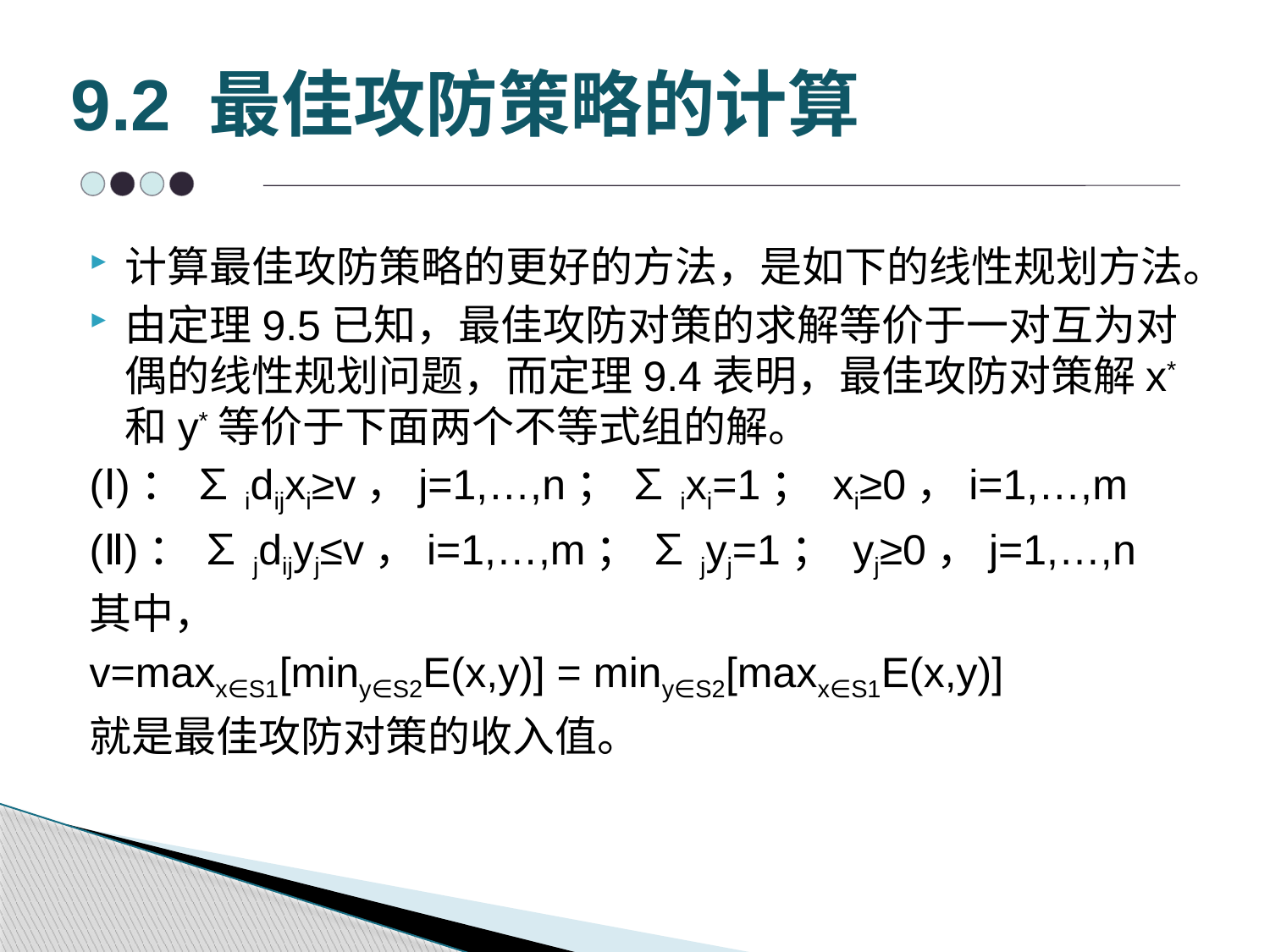

# 9.2 最佳攻防策略的计算

计算最佳攻防策略的更好的方法，是如下的线性规划方法。
由定理9.5已知，最佳攻防对策的求解等价于一对互为对偶的线性规划问题，而定理9.4表明，最佳攻防对策解x*和y*等价于下面两个不等式组的解。
(Ⅰ)： ∑idijxi≥v，j=1,…,n； ∑ixi=1； xi≥0，i=1,…,m
(Ⅱ)： ∑jdijyj≤v，i=1,…,m； ∑jyj=1； yj≥0，j=1,…,n
其中，
v=maxx∈S1[miny∈S2E(x,y)] = miny∈S2[maxx∈S1E(x,y)]
就是最佳攻防对策的收入值。